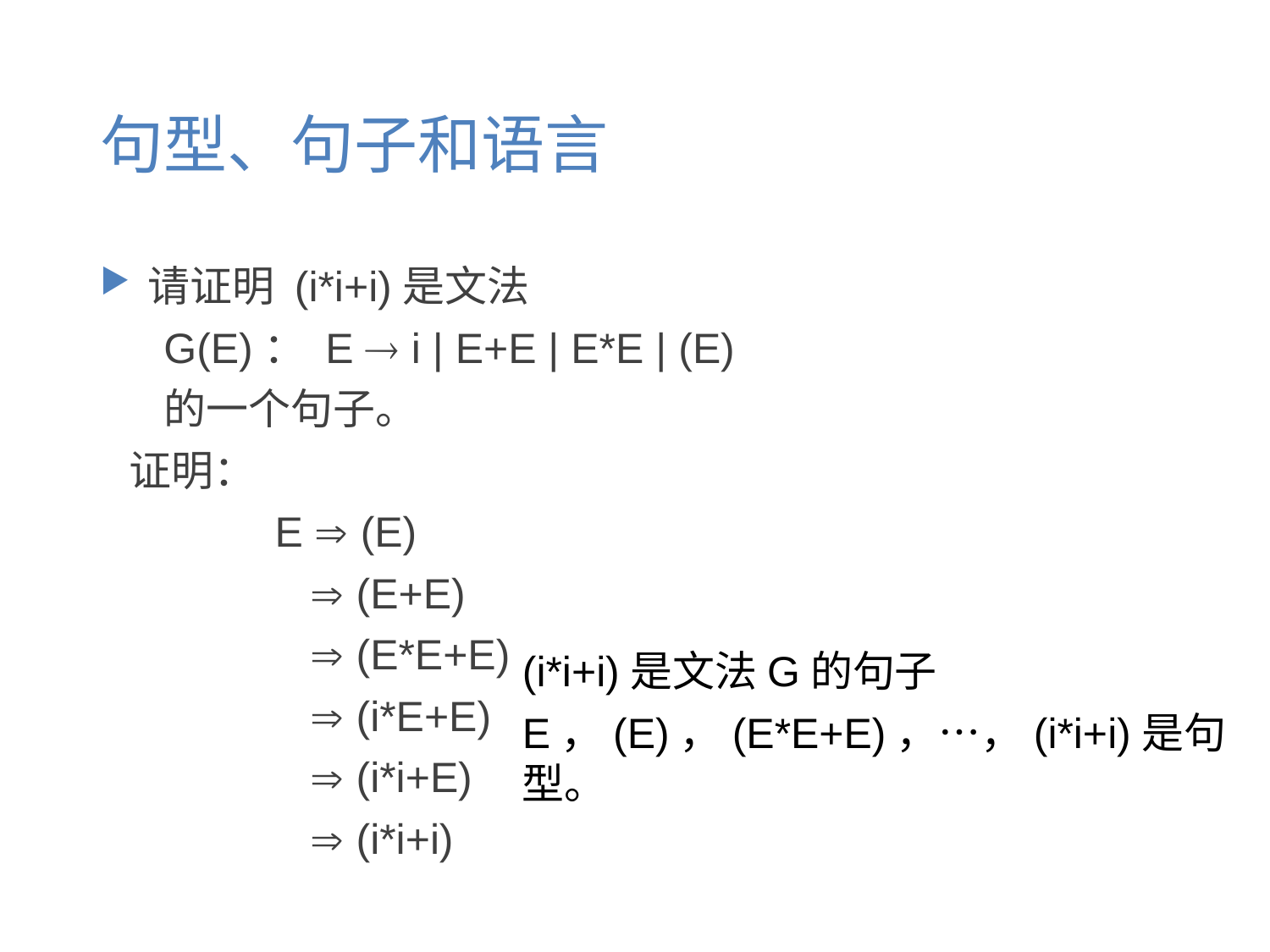

# 句型、句子和语言
请证明 (i*i+i)是文法
G(E)： E → i | E+E | E*E | (E)
的一个句子。
  证明：
  		E ⇒ (E)
		   ⇒ (E+E)
		   ⇒ (E*E+E)
		   ⇒ (i*E+E)
		   ⇒ (i*i+E)
		   ⇒ (i*i+i)
(i*i+i)是文法G的句子
E，(E)，(E*E+E)，…，(i*i+i)是句型。